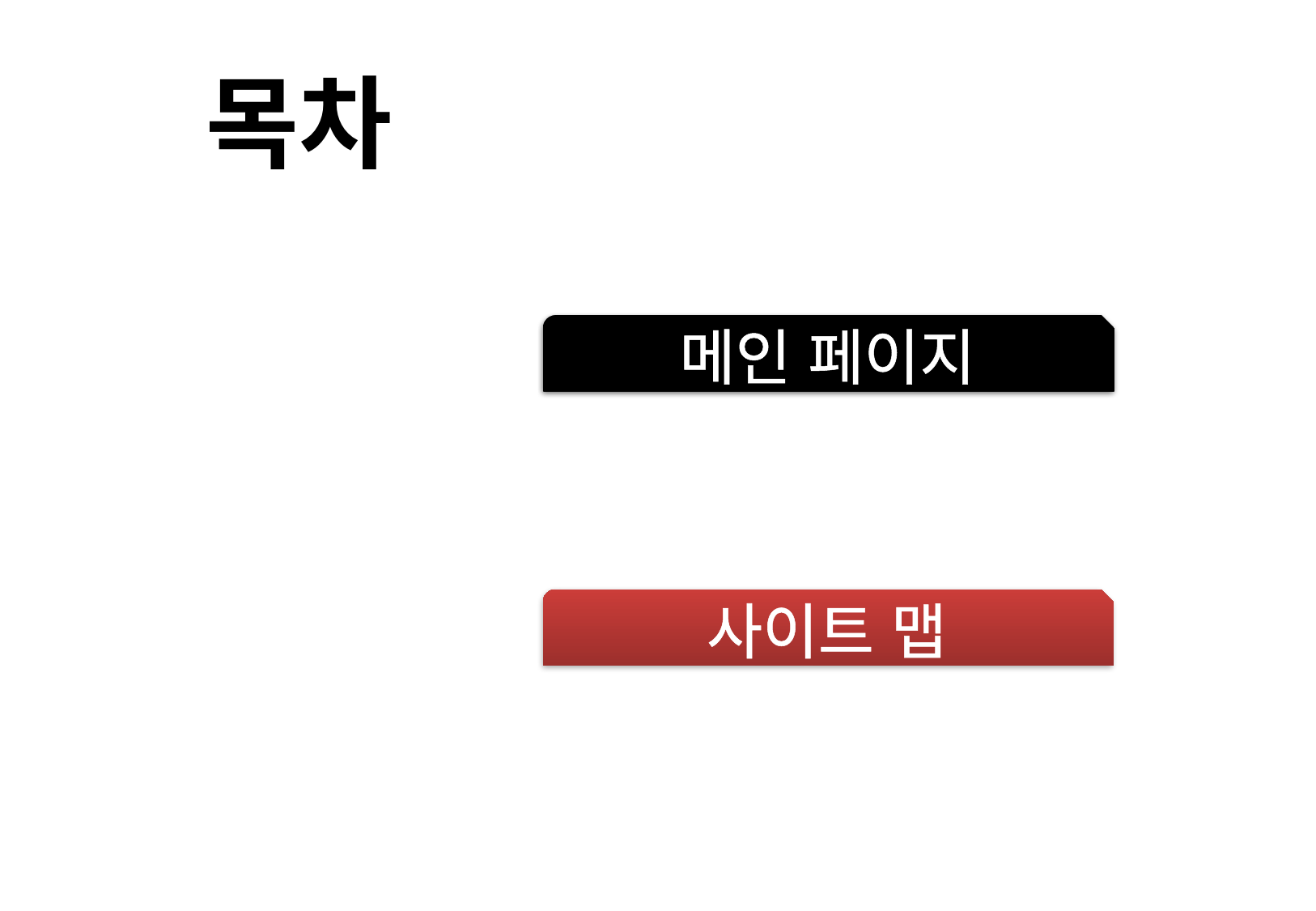

목차
주제 선정이유
메인 페이지
사이트 맵